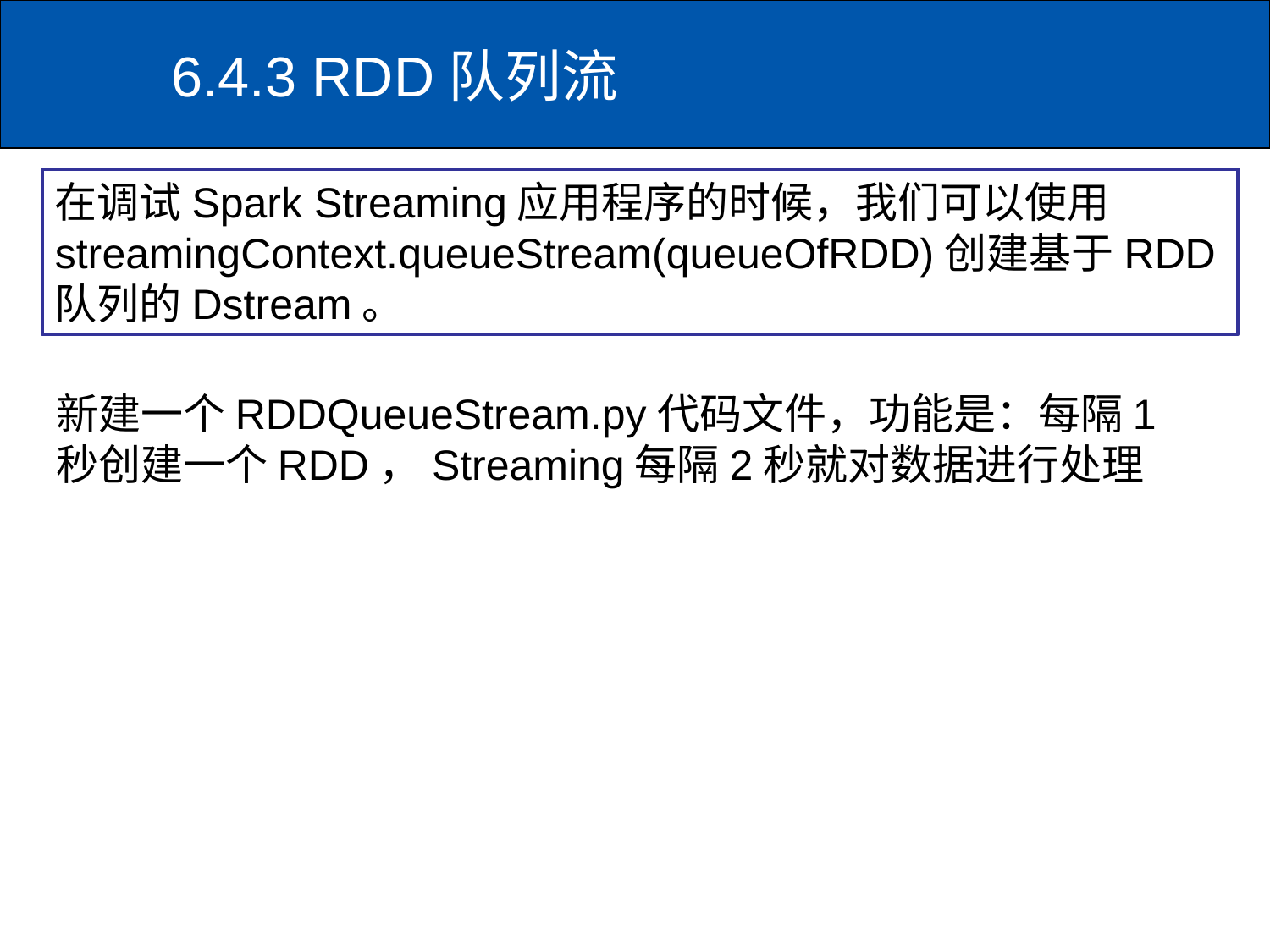

# 6.4.3 RDD队列流
在调试Spark Streaming应用程序的时候，我们可以使用streamingContext.queueStream(queueOfRDD)创建基于RDD队列的Dstream。
新建一个RDDQueueStream.py代码文件，功能是：每隔1秒创建一个RDD，Streaming每隔2秒就对数据进行处理